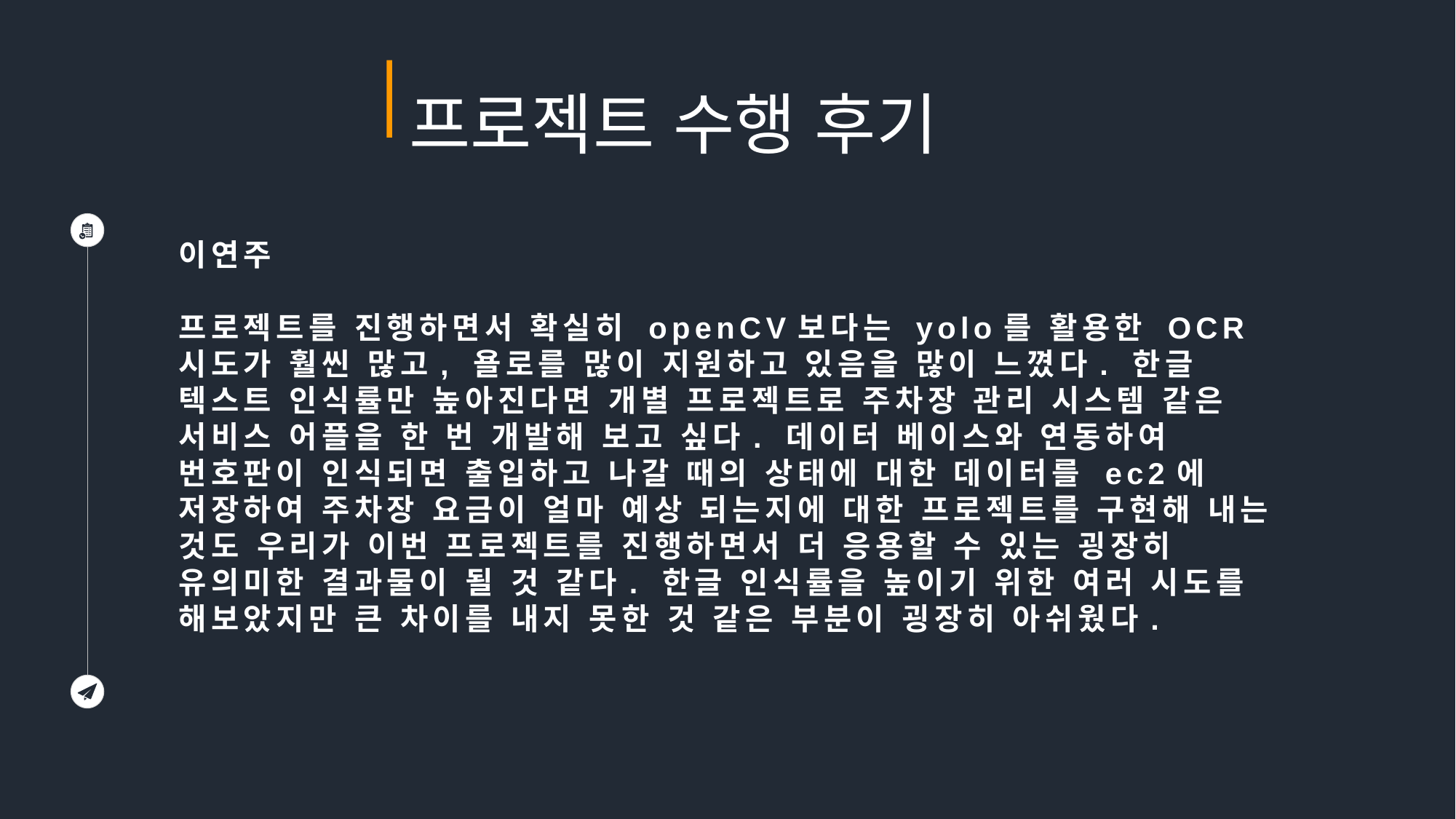

프로젝트 수행 후기

이연주

프로젝트를 진행하면서 확실히 openCV보다는 yolo를 활용한 OCR 시도가 훨씬 많고, 욜로를 많이 지원하고 있음을 많이 느꼈다. 한글 텍스트 인식률만 높아진다면 개별 프로젝트로 주차장 관리 시스템 같은 서비스 어플을 한 번 개발해 보고 싶다. 데이터 베이스와 연동하여 번호판이 인식되면 출입하고 나갈 때의 상태에 대한 데이터를 ec2에 저장하여 주차장 요금이 얼마 예상 되는지에 대한 프로젝트를 구현해 내는 것도 우리가 이번 프로젝트를 진행하면서 더 응용할 수 있는 굉장히 유의미한 결과물이 될 것 같다. 한글 인식률을 높이기 위한 여러 시도를 해보았지만 큰 차이를 내지 못한 것 같은 부분이 굉장히 아쉬웠다.